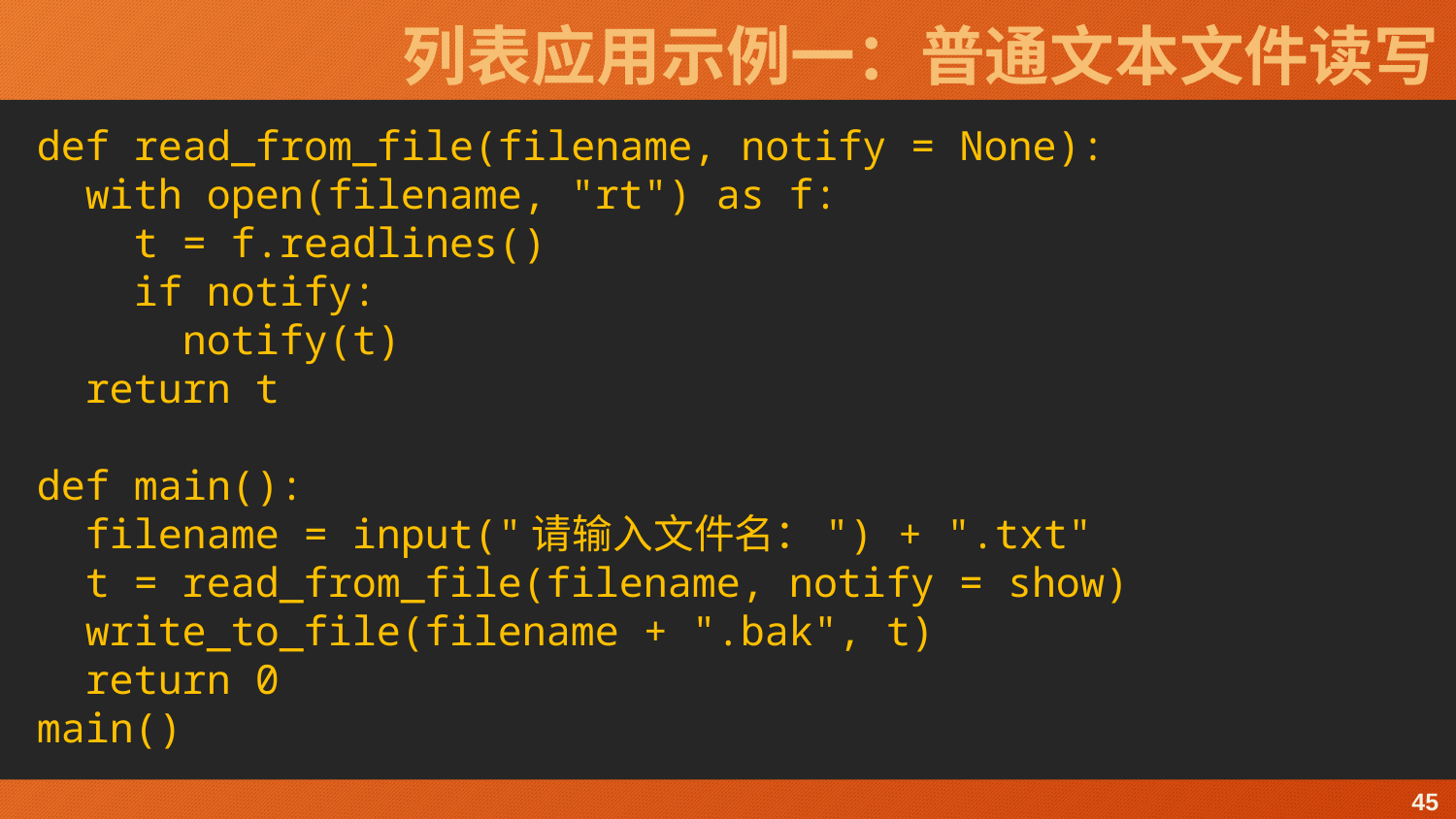

# 列表应用示例一：普通文本文件读写
def read_from_file(filename, notify = None):
  with open(filename, "rt") as f:
    t = f.readlines()
    if notify:
      notify(t)
  return t

def main():
  filename = input("请输入文件名：") + ".txt"
  t = read_from_file(filename, notify = show)
  write_to_file(filename + ".bak", t)
  return 0
main()
45